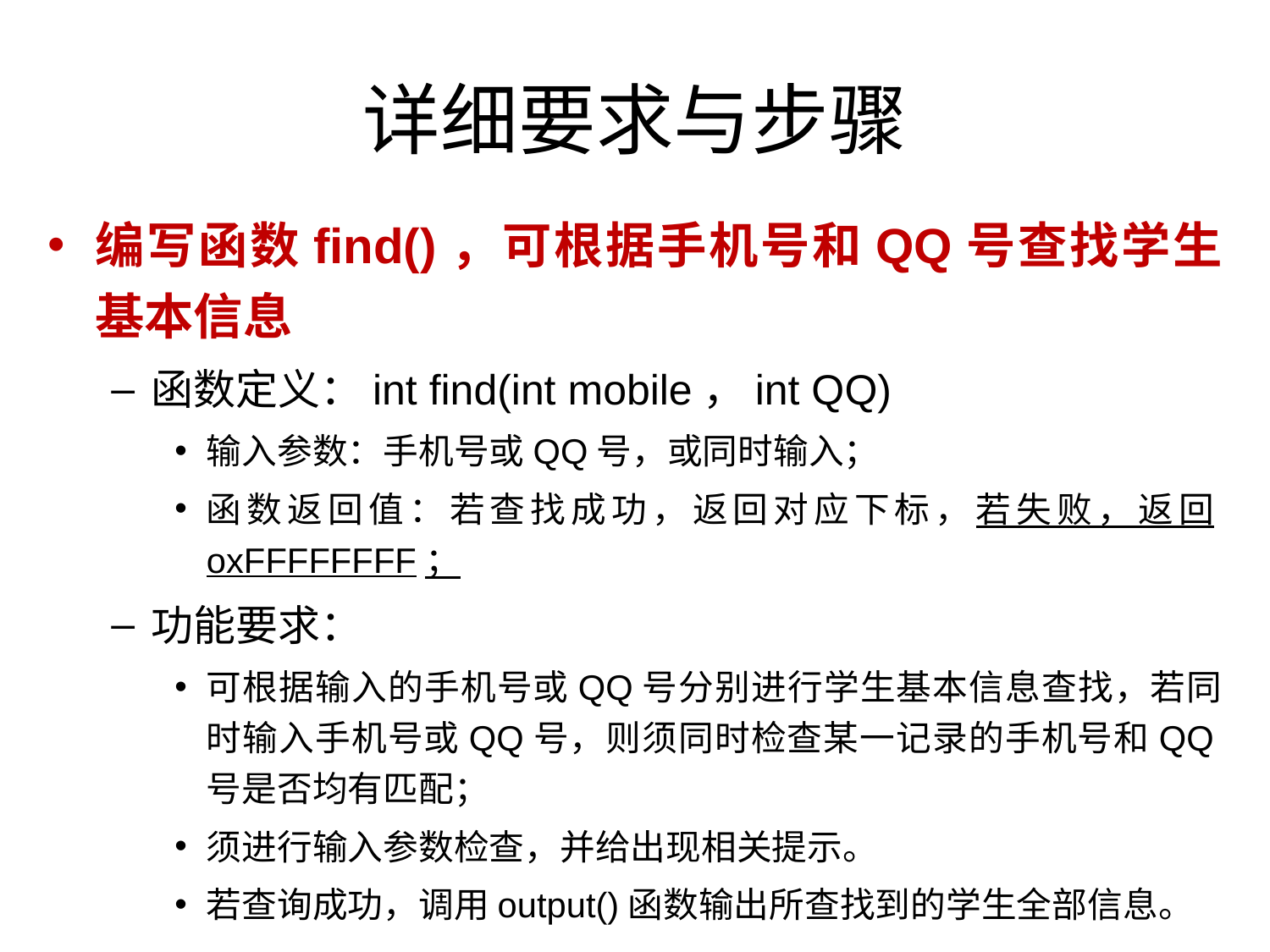

# 详细要求与步骤
编写函数find()，可根据手机号和QQ号查找学生基本信息
函数定义：int find(int mobile，int QQ)
输入参数：手机号或QQ号，或同时输入；
函数返回值：若查找成功，返回对应下标，若失败，返回oxFFFFFFFF；
功能要求：
可根据输入的手机号或QQ号分别进行学生基本信息查找，若同时输入手机号或QQ号，则须同时检查某一记录的手机号和QQ号是否均有匹配；
须进行输入参数检查，并给出现相关提示。
若查询成功，调用output()函数输出所查找到的学生全部信息。